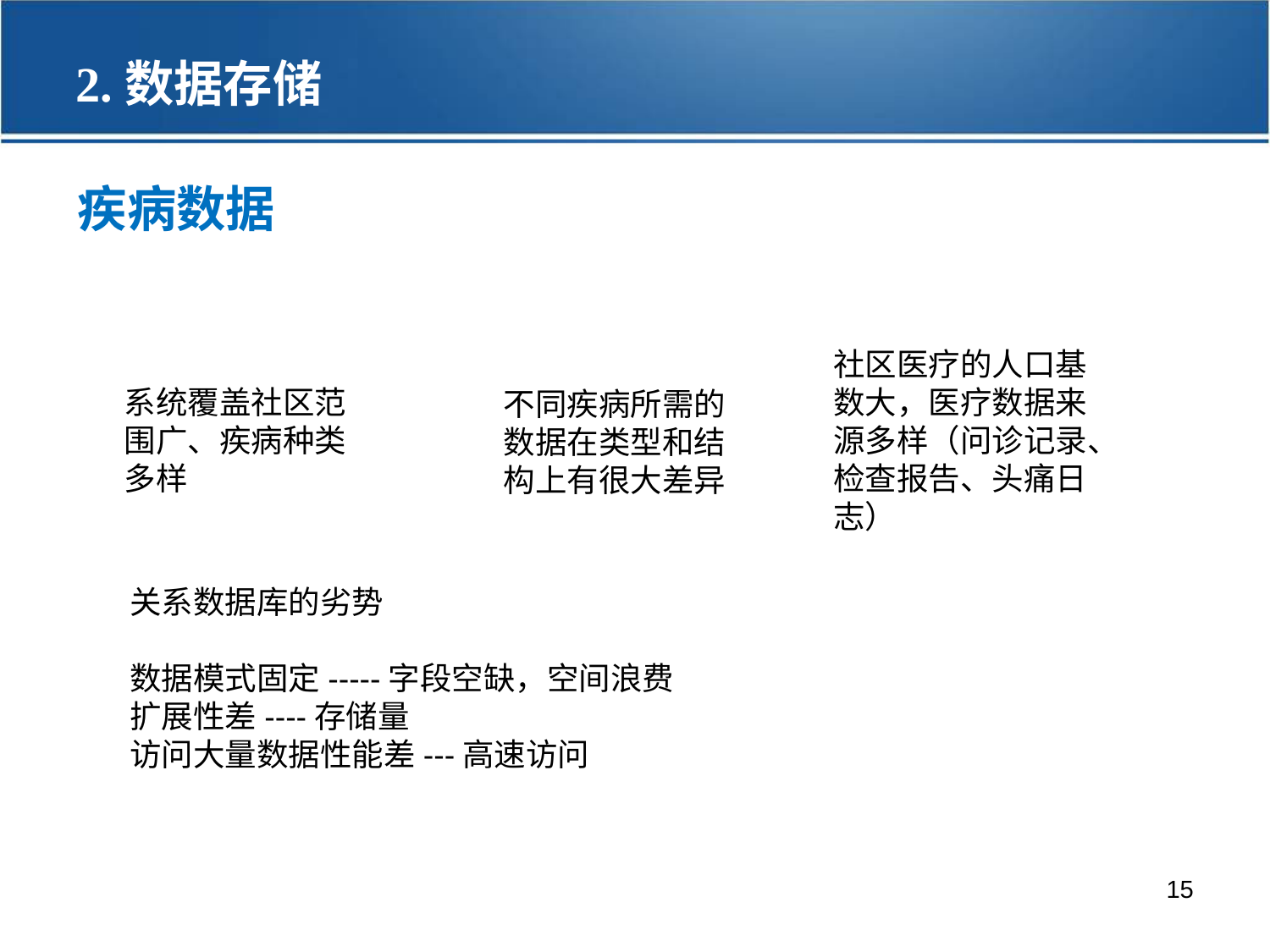

2.数据存储
疾病数据
数据增长速度快
数据形式多样
数据存储量大
社区医疗的人口基数大，医疗数据来源多样（问诊记录、检查报告、头痛日志）
系统覆盖社区范围广、疾病种类多样
不同疾病所需的数据在类型和结构上有很大差异
关系数据库的劣势

数据模式固定-----字段空缺，空间浪费
扩展性差----存储量
访问大量数据性能差---高速访问
15